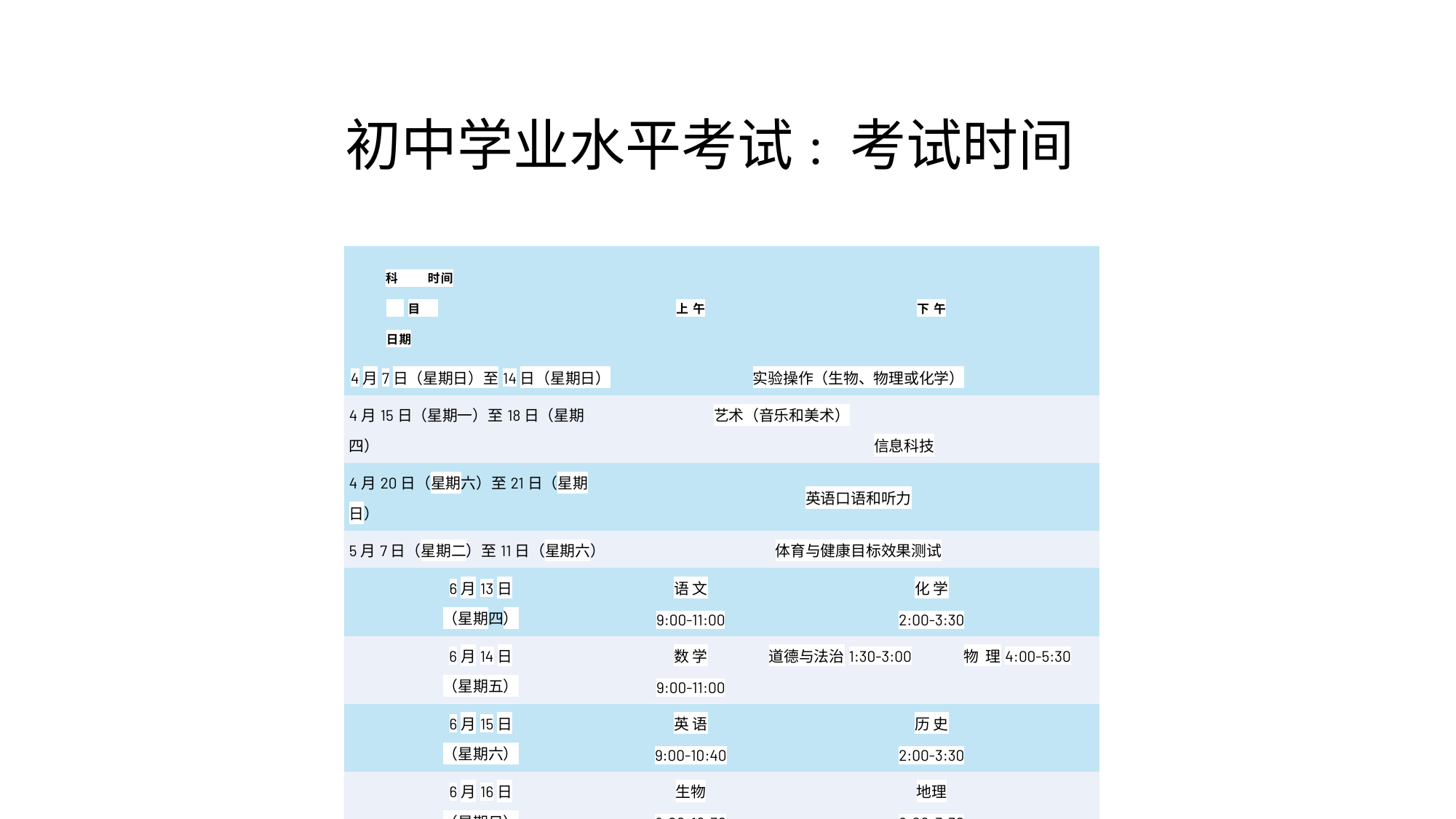

# 初中学业水平考试: 考试时间
| 科 时间 目 日期 | 上 午 | 下 午 |  |
| --- | --- | --- | --- |
| 4月7日（星期日）至14日（星期日） | 实验操作（生物、物理或化学） |  |  |
| 4月15日（星期一）至18日（星期四） | 艺术（音乐和美术） 信息科技 |  |  |
| 4月20日（星期六）至21日（星期日） | 英语口语和听力 |  |  |
| 5月7日（星期二）至11日（星期六） | 体育与健康目标效果测试 |  |  |
| 6月13日 （星期四） | 语 文 9:00-11:00 | 化 学 2:00-3:30 |  |
| 6月14日 （星期五） | 数 学 9:00-11:00 | 道德与法治1:30-3:00 | 物 理4:00-5:30 |
| 6月15日 （星期六） | 英 语 9:00-10:40 | 历 史 2:00-3:30 |  |
| 6月16日 （星期日） | 生物 9:00-10:30 | 地理 2:00-3:30 |  |